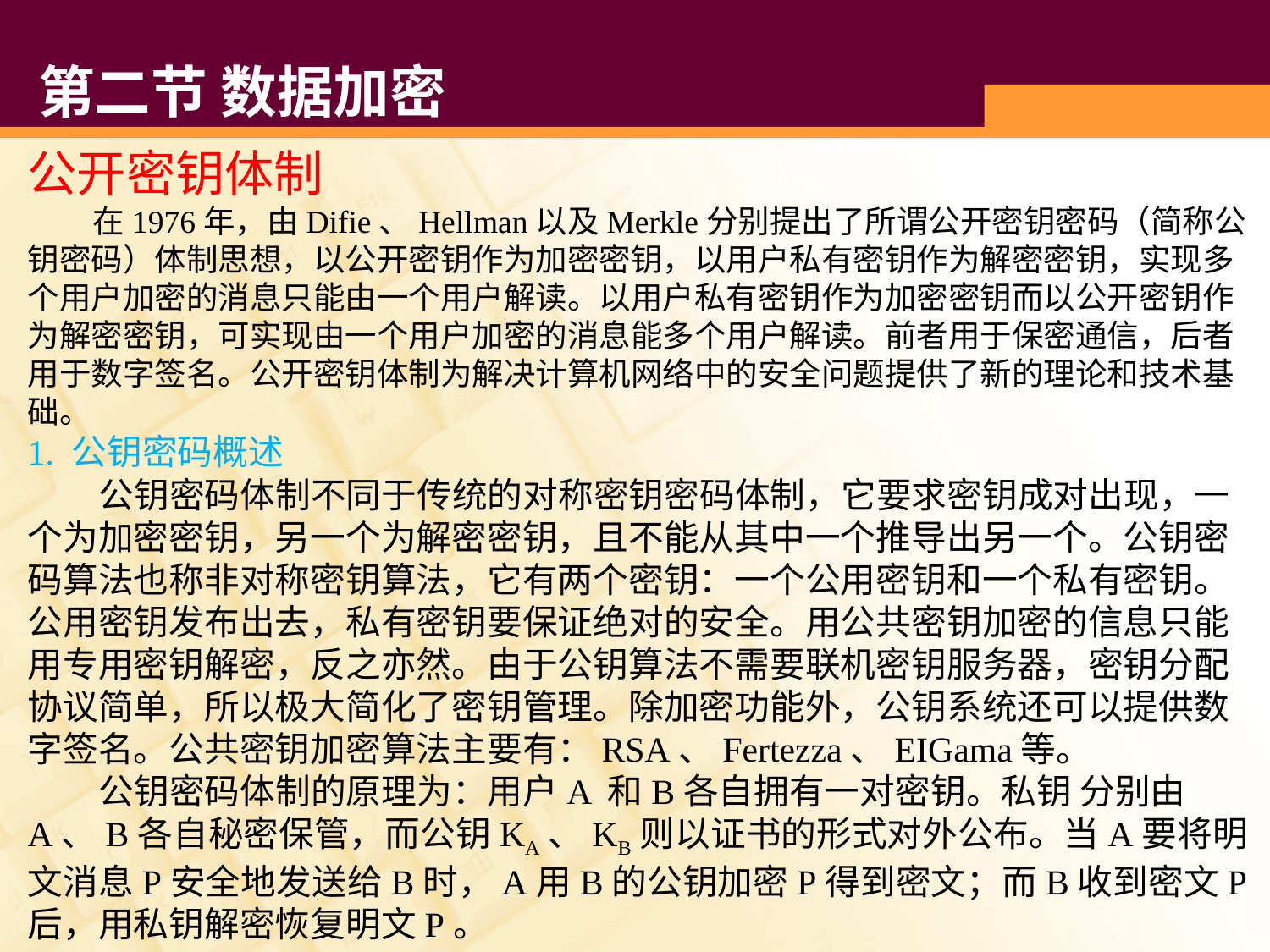

# 第二节 数据加密
公开密钥体制
        在1976年，由Difie、Hellman以及Merkle分别提出了所谓公开密钥密码（简称公钥密码）体制思想，以公开密钥作为加密密钥，以用户私有密钥作为解密密钥，实现多个用户加密的消息只能由一个用户解读。以用户私有密钥作为加密密钥而以公开密钥作为解密密钥，可实现由一个用户加密的消息能多个用户解读。前者用于保密通信，后者用于数字签名。公开密钥体制为解决计算机网络中的安全问题提供了新的理论和技术基础。
1. 公钥密码概述
        公钥密码体制不同于传统的对称密钥密码体制，它要求密钥成对出现，一个为加密密钥，另一个为解密密钥，且不能从其中一个推导出另一个。公钥密码算法也称非对称密钥算法，它有两个密钥：一个公用密钥和一个私有密钥。公用密钥发布出去，私有密钥要保证绝对的安全。用公共密钥加密的信息只能用专用密钥解密，反之亦然。由于公钥算法不需要联机密钥服务器，密钥分配协议简单，所以极大简化了密钥管理。除加密功能外，公钥系统还可以提供数字签名。公共密钥加密算法主要有：RSA、Fertezza、EIGama等。
        公钥密码体制的原理为：用户A 和B各自拥有一对密钥。私钥 分别由A、B各自秘密保管，而公钥KA、KB则以证书的形式对外公布。当A要将明文消息P安全地发送给B时，A用B的公钥加密P得到密文；而B收到密文P后，用私钥解密恢复明文P。